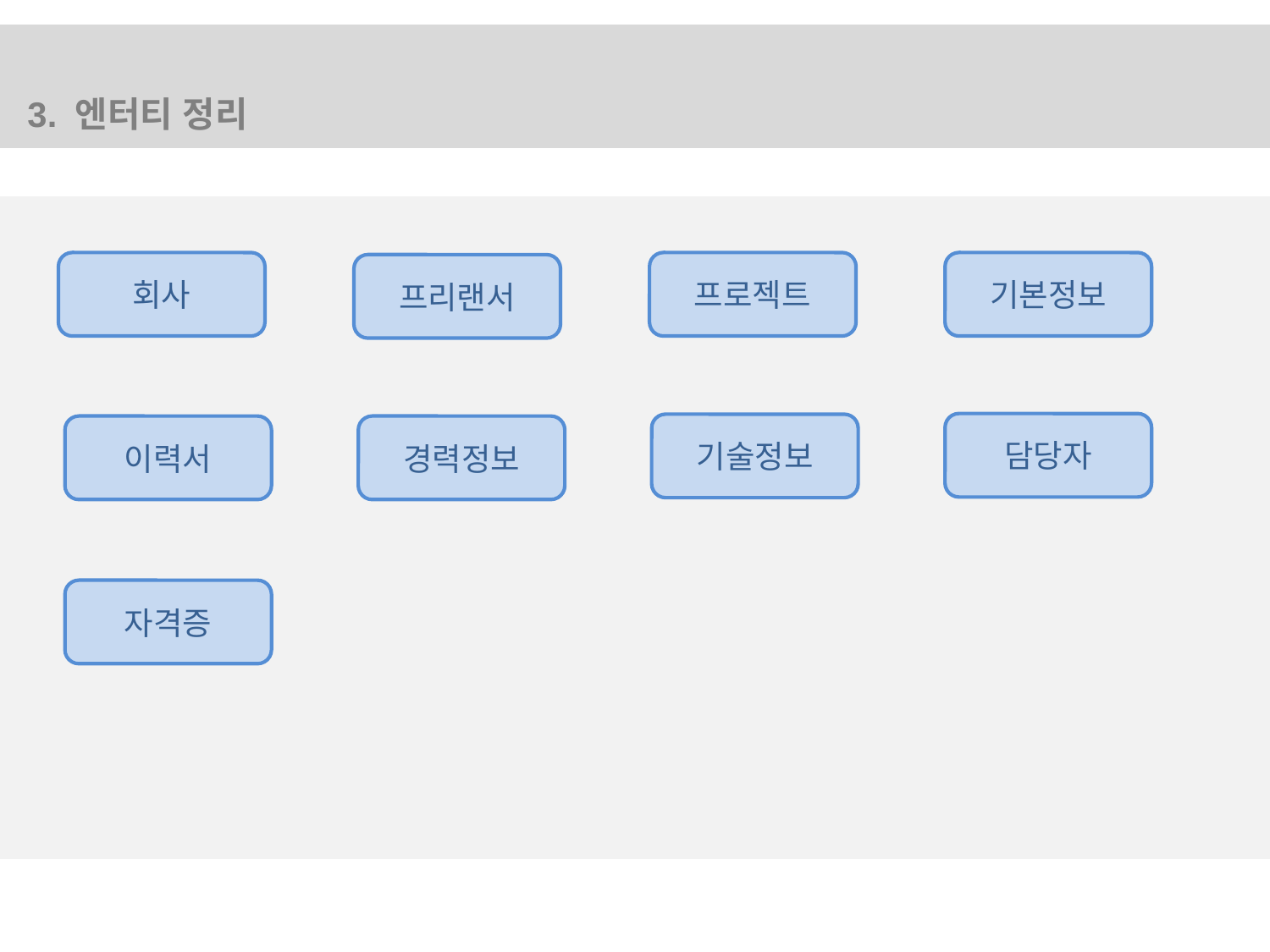

3. 엔터티 정리

회사
프로젝트
기본정보
프리랜서
담당자
기술정보
이력서
경력정보
자격증